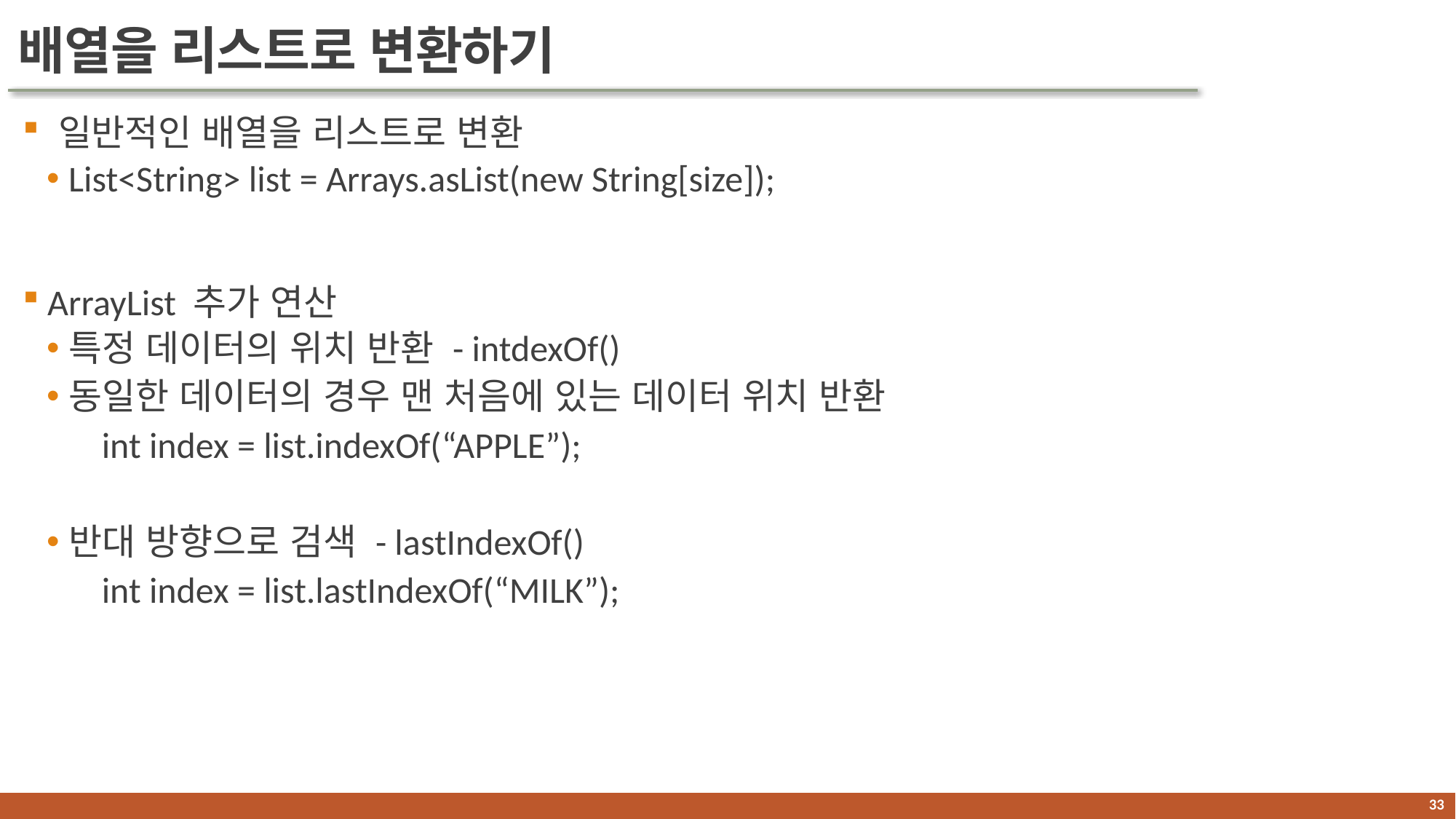

# 배열을 리스트로 변환하기
 일반적인 배열을 리스트로 변환
List<String> list = Arrays.asList(new String[size]);

 ArrayList 추가 연산
특정 데이터의 위치 반환 - intdexOf()
동일한 데이터의 경우 맨 처음에 있는 데이터 위치 반환
   int index = list.indexOf(“APPLE”);

반대 방향으로 검색 - lastIndexOf()
   int index = list.lastIndexOf(“MILK”);
33